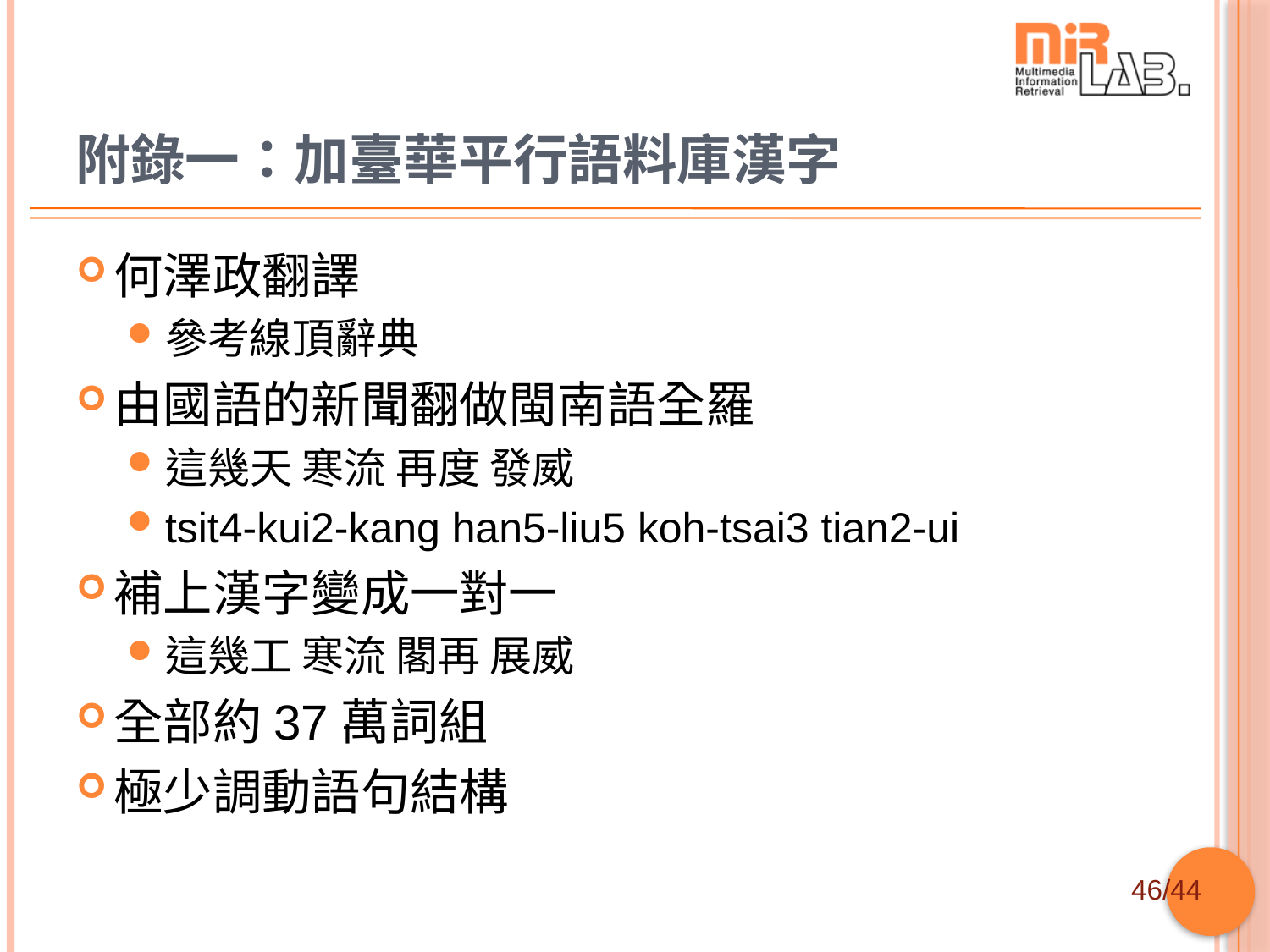

# 附錄一：加臺華平行語料庫漢字
何澤政翻譯
參考線頂辭典
由國語的新聞翻做閩南語全羅
這幾天 寒流 再度 發威
tsit4-kui2-kang han5-liu5 koh-tsai3 tian2-ui
補上漢字變成一對一
這幾工 寒流 閣再 展威
全部約37萬詞組
極少調動語句結構